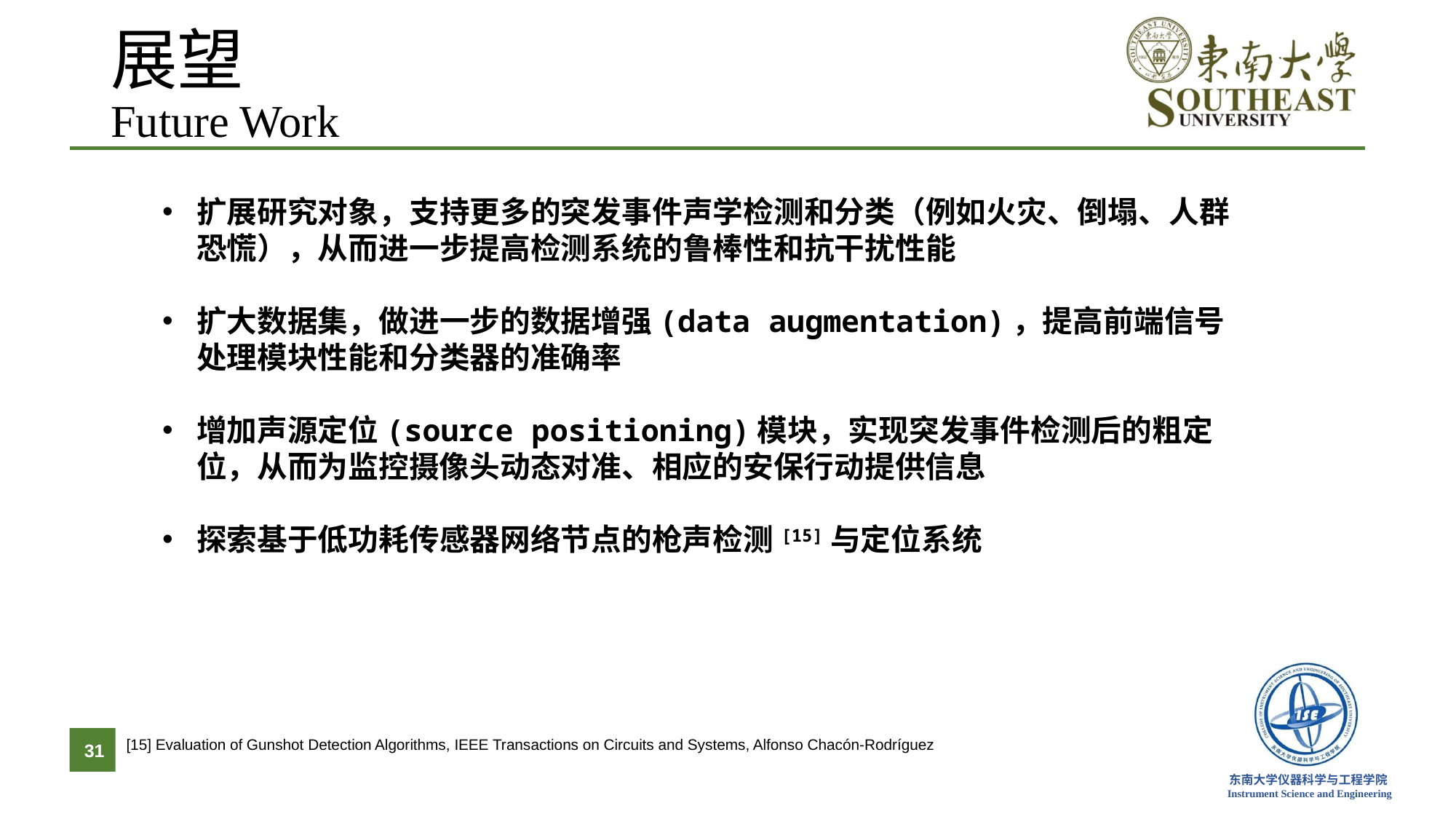

# 展望 Future Work
扩展研究对象，支持更多的突发事件声学检测和分类（例如火灾、倒塌、人群恐慌），从而进一步提高检测系统的鲁棒性和抗干扰性能

扩大数据集，做进一步的数据增强(data augmentation)，提高前端信号处理模块性能和分类器的准确率

增加声源定位(source positioning)模块，实现突发事件检测后的粗定位，从而为监控摄像头动态对准、相应的安保行动提供信息

探索基于低功耗传感器网络节点的枪声检测[15]与定位系统

31
[15] Evaluation of Gunshot Detection Algorithms, IEEE Transactions on Circuits and Systems, Alfonso Chacón-Rodríguez